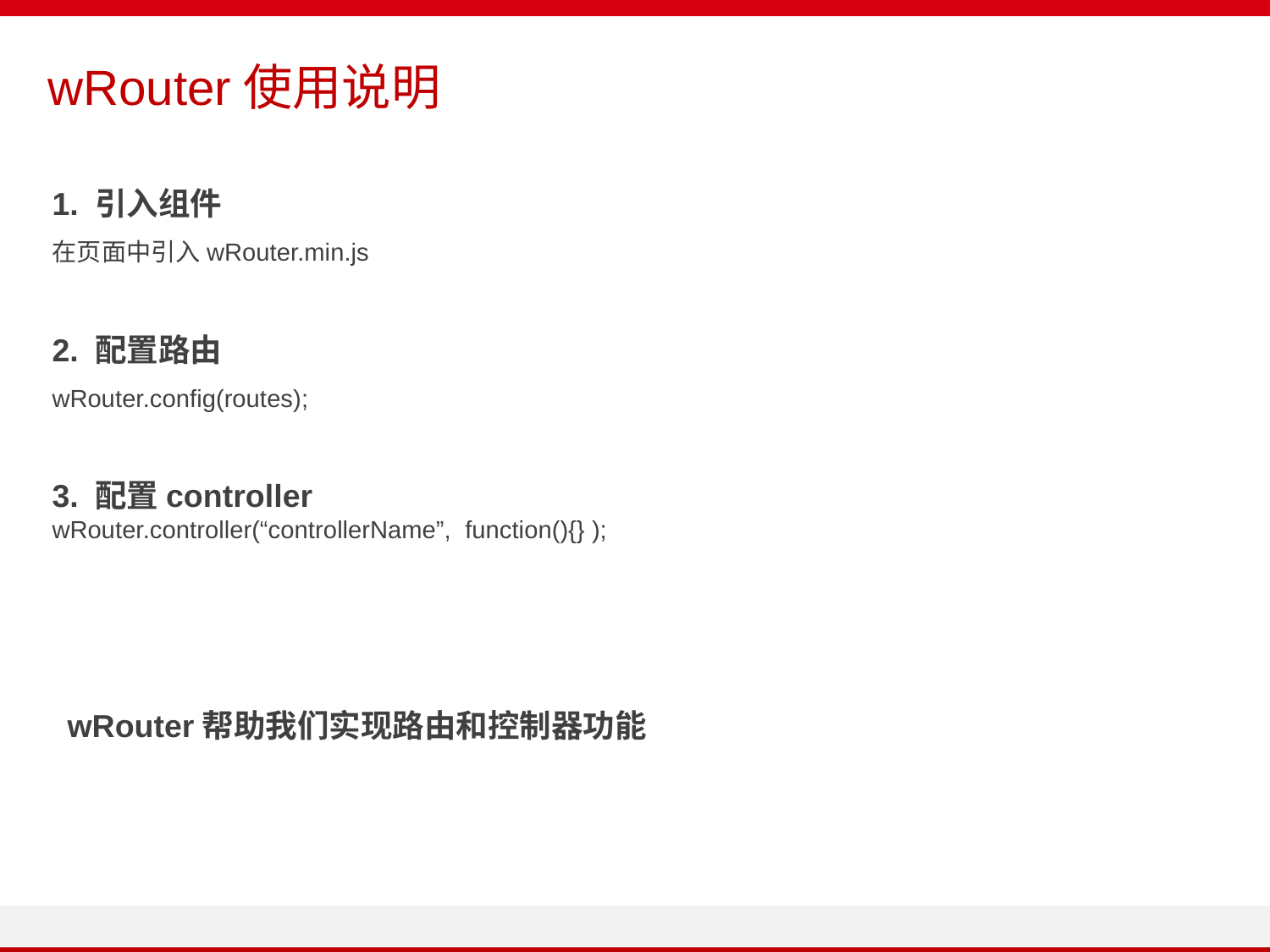

wRouter使用说明
1. 引入组件
在页面中引入wRouter.min.js

2. 配置路由
wRouter.config(routes);

3. 配置controller
wRouter.controller(“controllerName”,  function(){} );

wRouter帮助我们实现路由和控制器功能